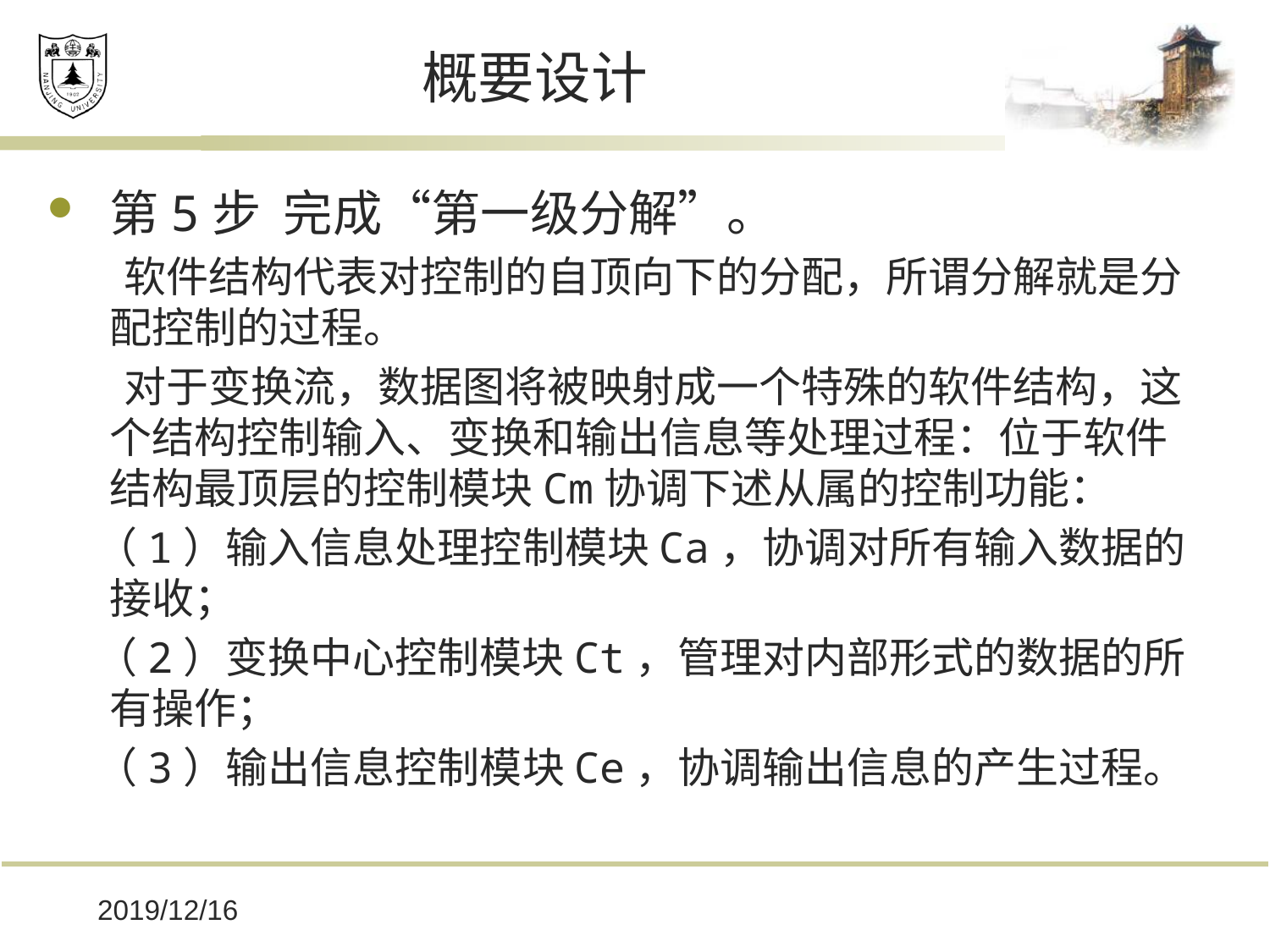

# 概要设计
第5步  完成“第一级分解”。
       软件结构代表对控制的自顶向下的分配，所谓分解就是分配控制的过程。
       对于变换流，数据图将被映射成一个特殊的软件结构，这个结构控制输入、变换和输出信息等处理过程：位于软件结构最顶层的控制模块Cm协调下述从属的控制功能：
    （1）输入信息处理控制模块Ca，协调对所有输入数据的接收；
    （2）变换中心控制模块Ct，管理对内部形式的数据的所有操作；
    （3）输出信息控制模块Ce，协调输出信息的产生过程。
2019/12/16